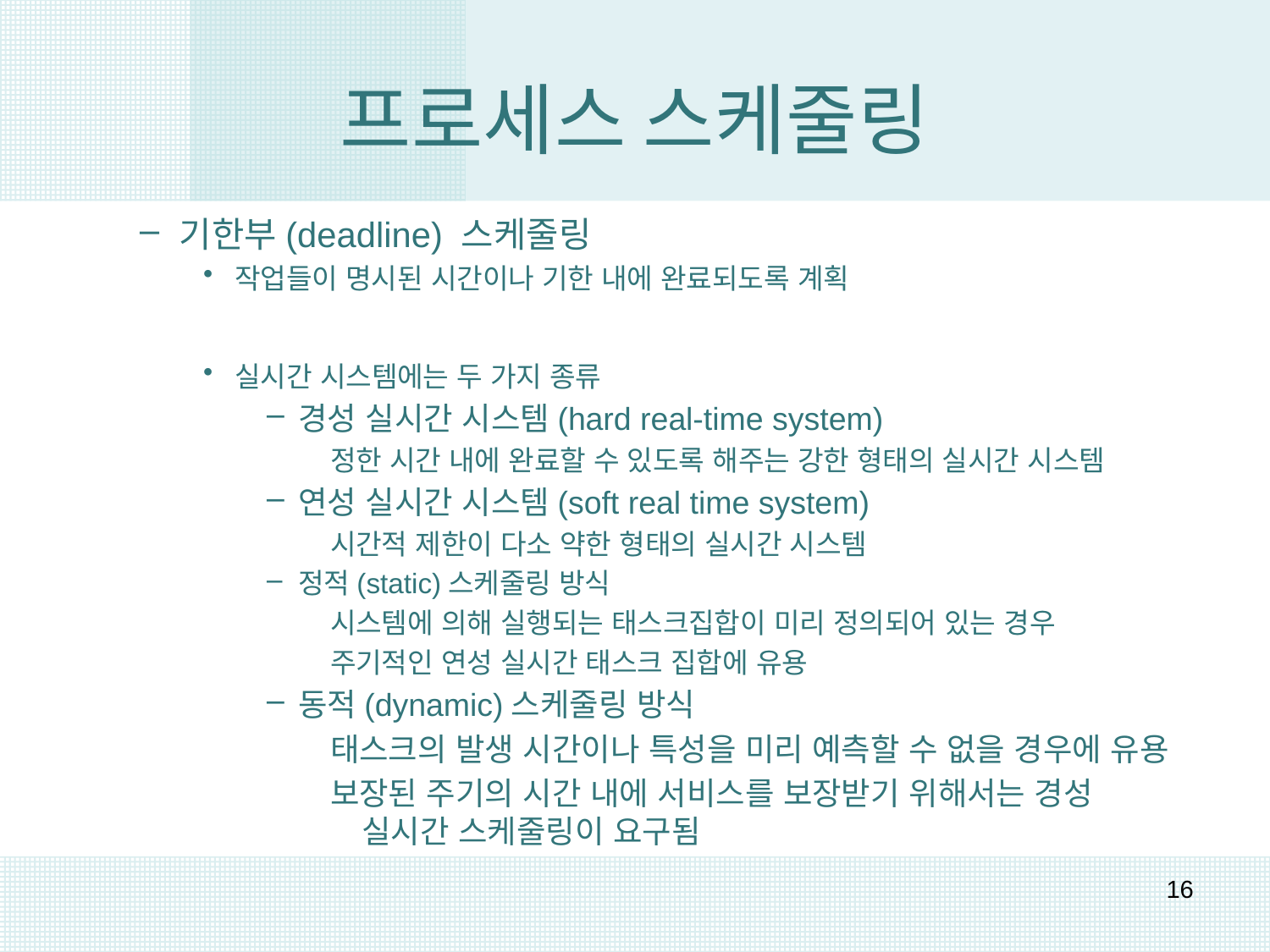

# 프로세스 스케줄링
기한부(deadline) 스케줄링
작업들이 명시된 시간이나 기한 내에 완료되도록 계획

실시간 시스템에는 두 가지 종류
경성 실시간 시스템(hard real-time system)
정한 시간 내에 완료할 수 있도록 해주는 강한 형태의 실시간 시스템
연성 실시간 시스템(soft real time system)
시간적 제한이 다소 약한 형태의 실시간 시스템
정적(static)스케줄링 방식
시스템에 의해 실행되는 태스크집합이 미리 정의되어 있는 경우
주기적인 연성 실시간 태스크 집합에 유용
동적(dynamic)스케줄링 방식
태스크의 발생 시간이나 특성을 미리 예측할 수 없을 경우에 유용
보장된 주기의 시간 내에 서비스를 보장받기 위해서는 경성 실시간 스케줄링이 요구됨

16